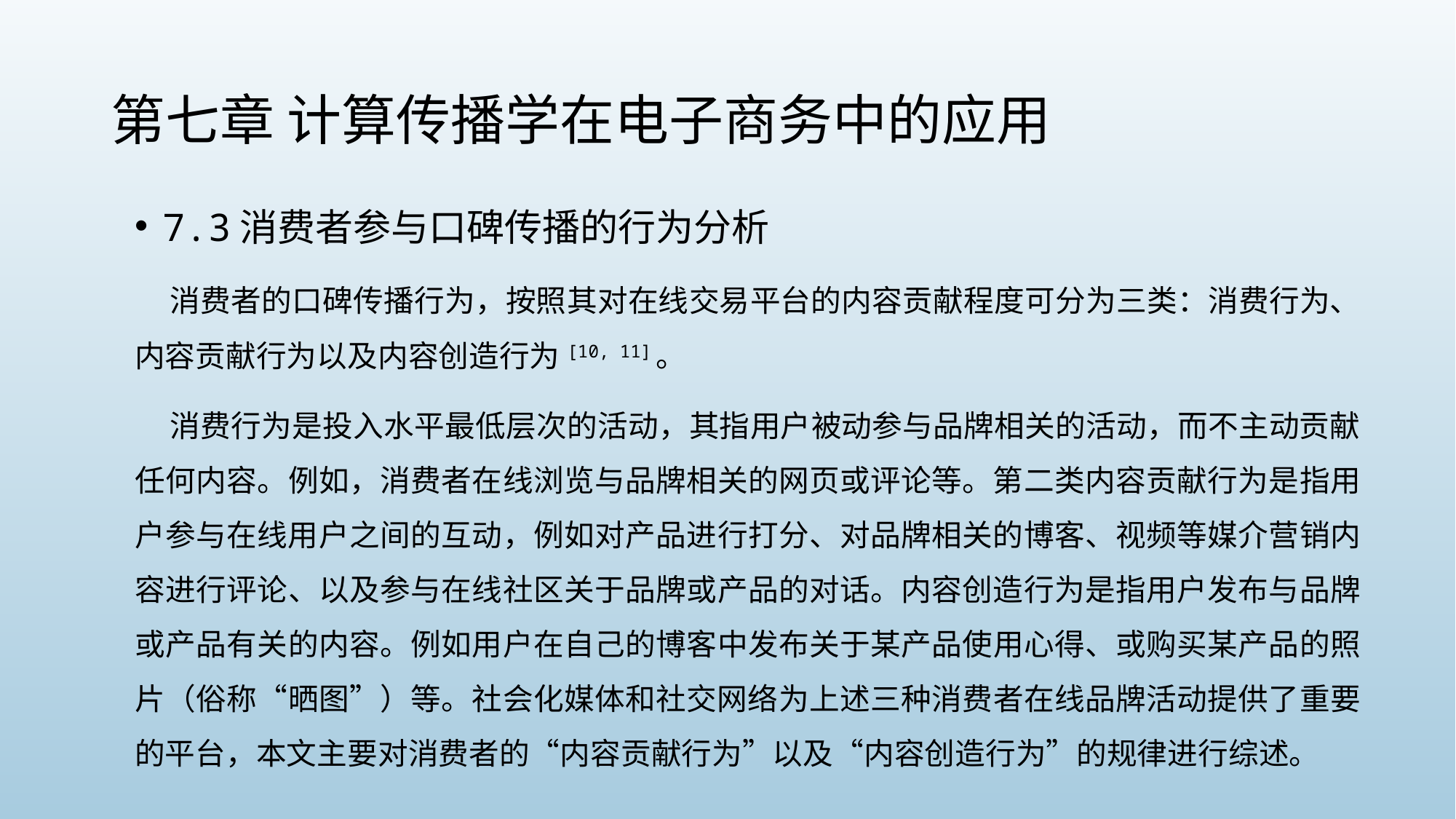

# 第七章 计算传播学在电子商务中的应用
7.3消费者参与口碑传播的行为分析
    消费者的口碑传播行为，按照其对在线交易平台的内容贡献程度可分为三类：消费行为、内容贡献行为以及内容创造行为[10, 11]。
    消费行为是投入水平最低层次的活动，其指用户被动参与品牌相关的活动，而不主动贡献任何内容。例如，消费者在线浏览与品牌相关的网页或评论等。第二类内容贡献行为是指用户参与在线用户之间的互动，例如对产品进行打分、对品牌相关的博客、视频等媒介营销内容进行评论、以及参与在线社区关于品牌或产品的对话。内容创造行为是指用户发布与品牌或产品有关的内容。例如用户在自己的博客中发布关于某产品使用心得、或购买某产品的照片（俗称“晒图”）等。社会化媒体和社交网络为上述三种消费者在线品牌活动提供了重要的平台，本文主要对消费者的“内容贡献行为”以及“内容创造行为”的规律进行综述。